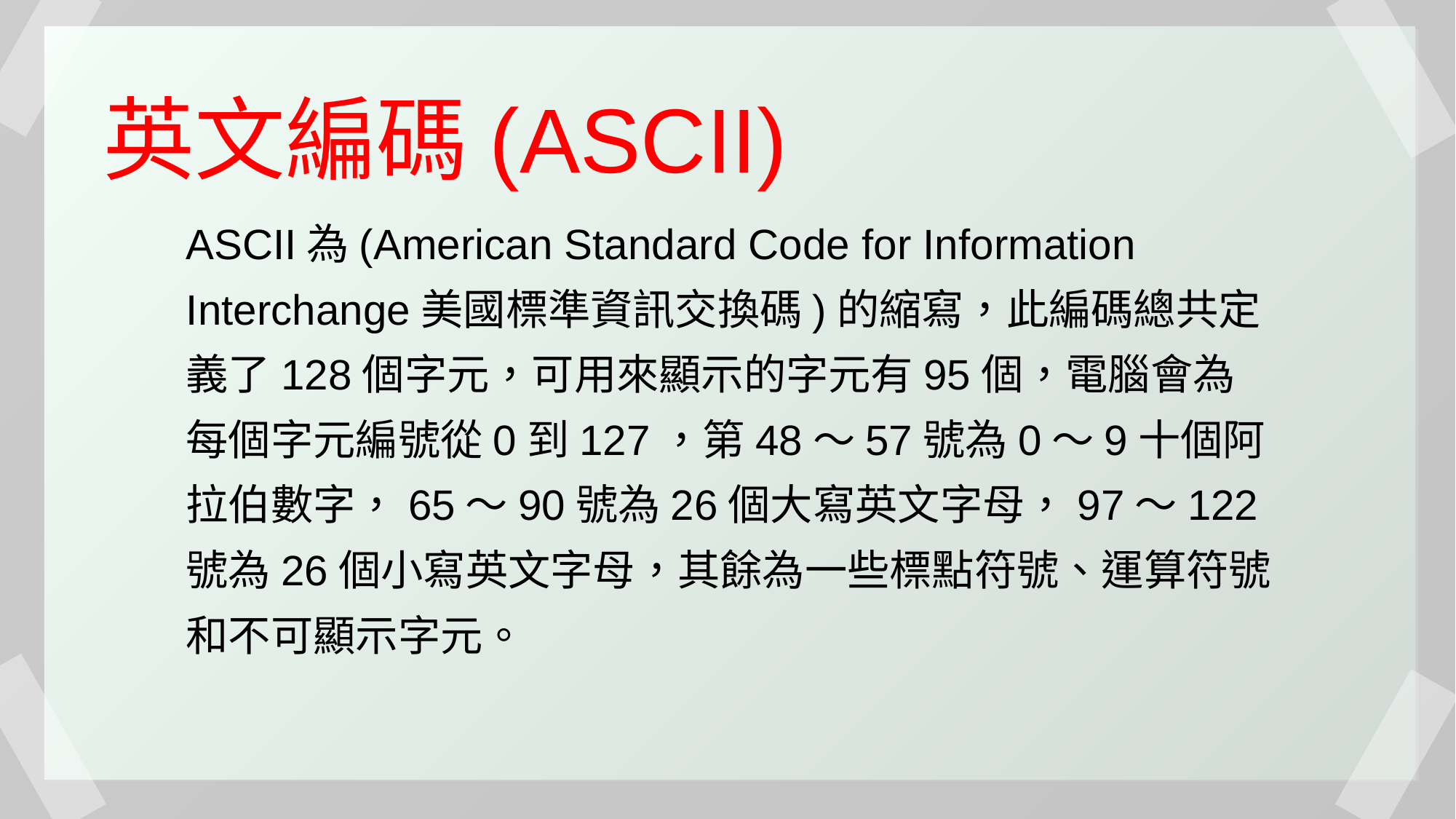

英文編碼(ASCII)
ASCII為(American Standard Code for Information Interchange美國標準資訊交換碼)的縮寫，此編碼總共定義了128個字元，可用來顯示的字元有95個，電腦會為每個字元編號從0到127，第48～57號為0～9十個阿拉伯數字，65～90號為26個大寫英文字母，97～122號為26個小寫英文字母，其餘為一些標點符號、運算符號和不可顯示字元。